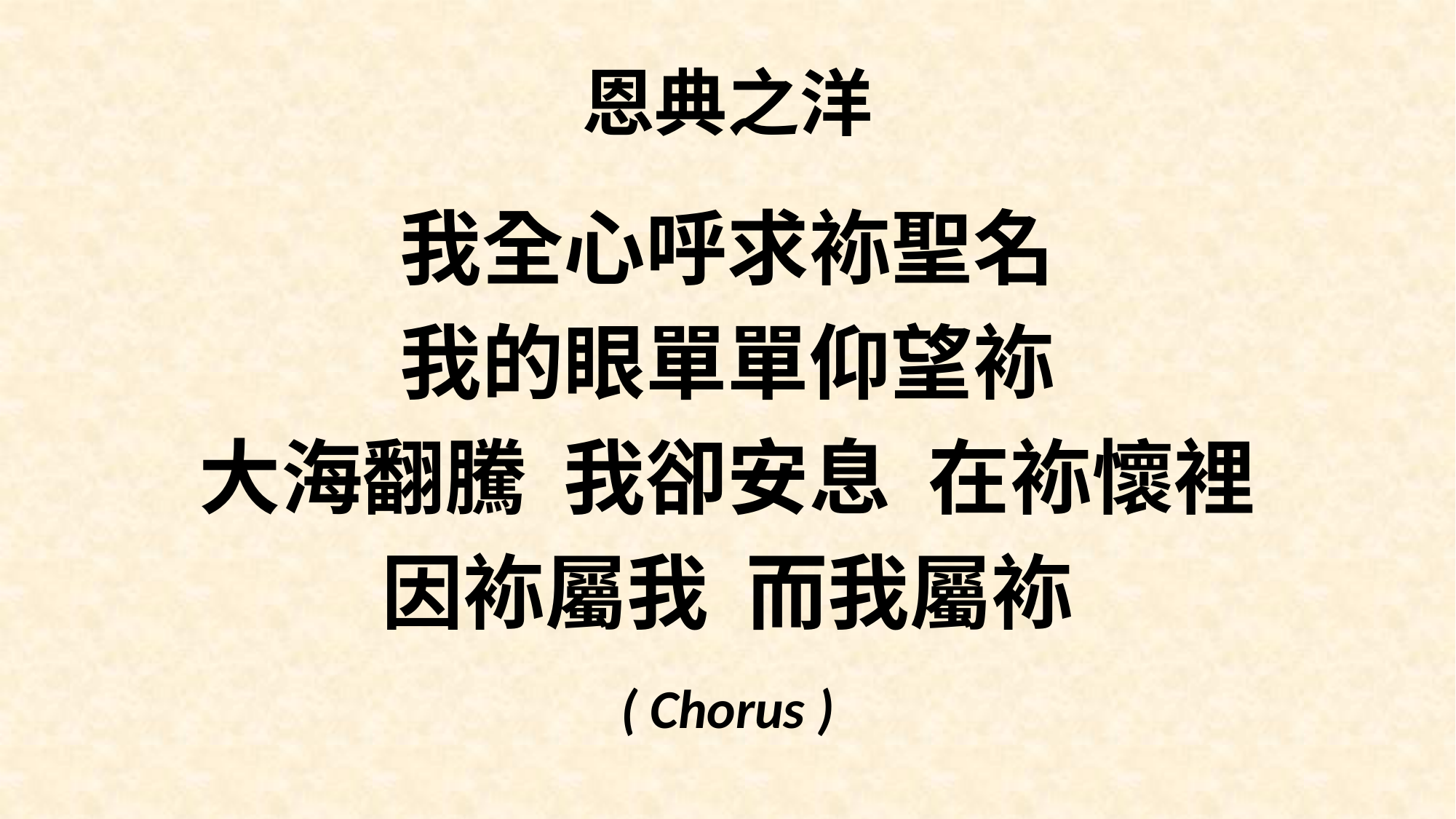

# 恩典之洋
我全心呼求袮聖名
我的眼單單仰望袮
大海翻騰  我卻安息  在袮懷裡
因袮屬我  而我屬袮
( Chorus )